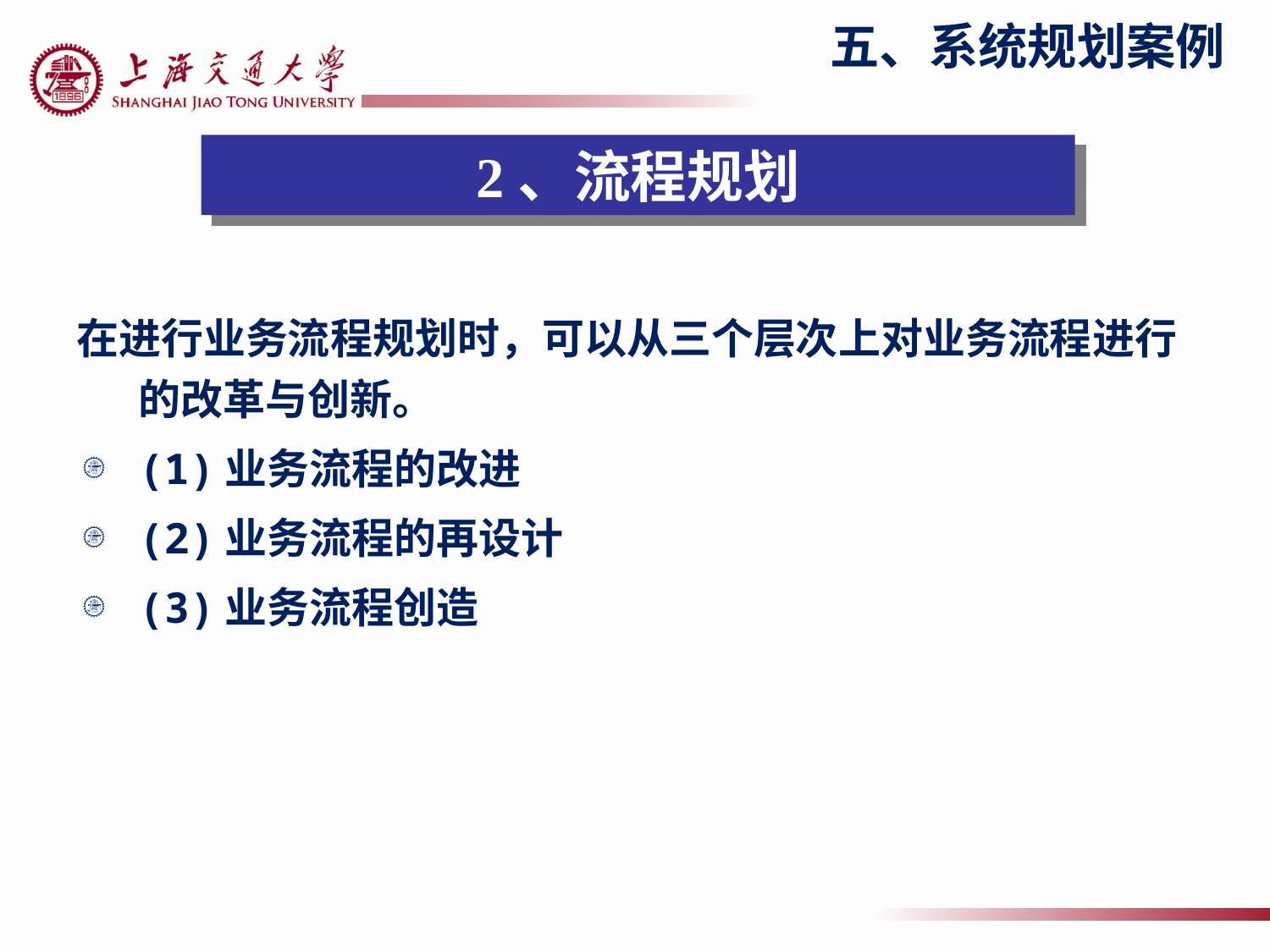

# 五、系统规划案例
2、流程规划

在进行业务流程规划时，可以从三个层次上对业务流程进行的改革与创新。
(1)业务流程的改进
(2)业务流程的再设计
(3)业务流程创造
163